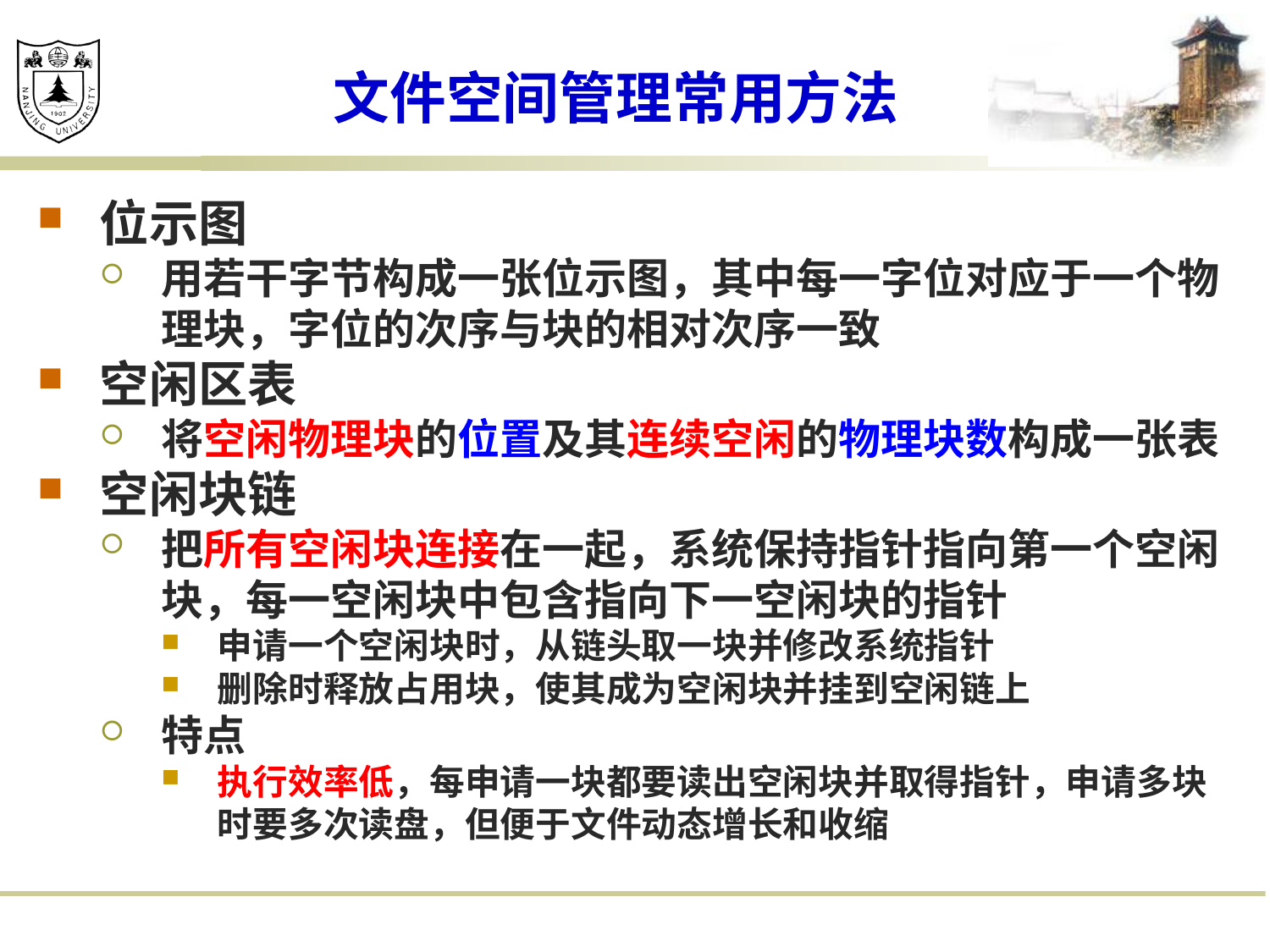

# 文件空间管理常用方法
位示图
用若干字节构成一张位示图，其中每一字位对应于一个物理块，字位的次序与块的相对次序一致
空闲区表
将空闲物理块的位置及其连续空闲的物理块数构成一张表
空闲块链
把所有空闲块连接在一起，系统保持指针指向第一个空闲块，每一空闲块中包含指向下一空闲块的指针
申请一个空闲块时，从链头取一块并修改系统指针
删除时释放占用块，使其成为空闲块并挂到空闲链上
特点
执行效率低，每申请一块都要读出空闲块并取得指针，申请多块时要多次读盘，但便于文件动态增长和收缩

96